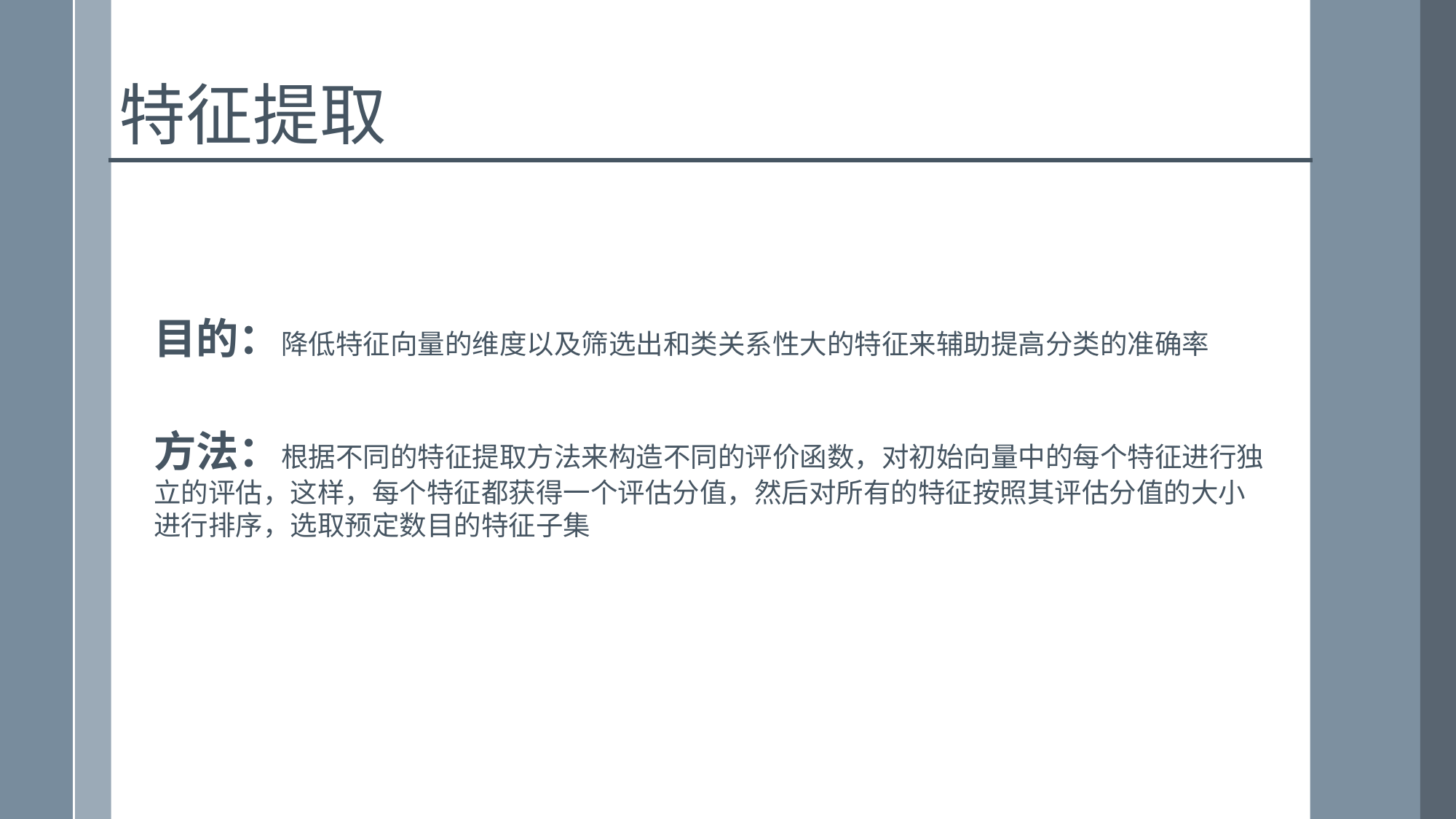

特征提取
目的：降低特征向量的维度以及筛选出和类关系性大的特征来辅助提高分类的准确率

方法：根据不同的特征提取方法来构造不同的评价函数，对初始向量中的每个特征进行独立的评估，这样，每个特征都获得一个评估分值，然后对所有的特征按照其评估分值的大小进行排序，选取预定数目的特征子集